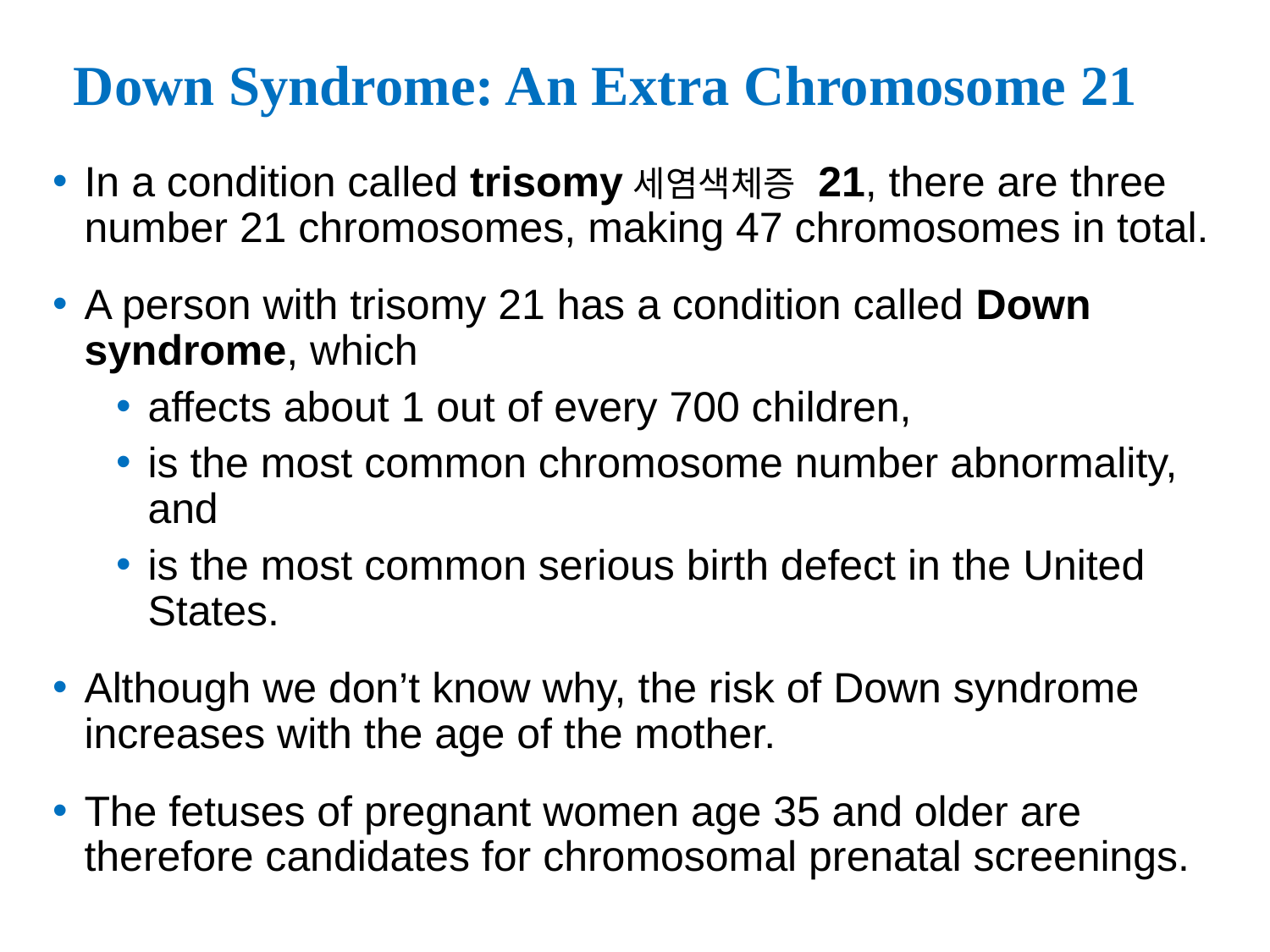

# Down Syndrome: An Extra Chromosome 21
In a condition called trisomy세염색체증 21, there are three number 21 chromosomes, making 47 chromosomes in total.
A person with trisomy 21 has a condition called Down syndrome, which
affects about 1 out of every 700 children,
is the most common chromosome number abnormality, and
is the most common serious birth defect in the United States.
Although we don’t know why, the risk of Down syndrome increases with the age of the mother.
The fetuses of pregnant women age 35 and older are therefore candidates for chromosomal prenatal screenings.